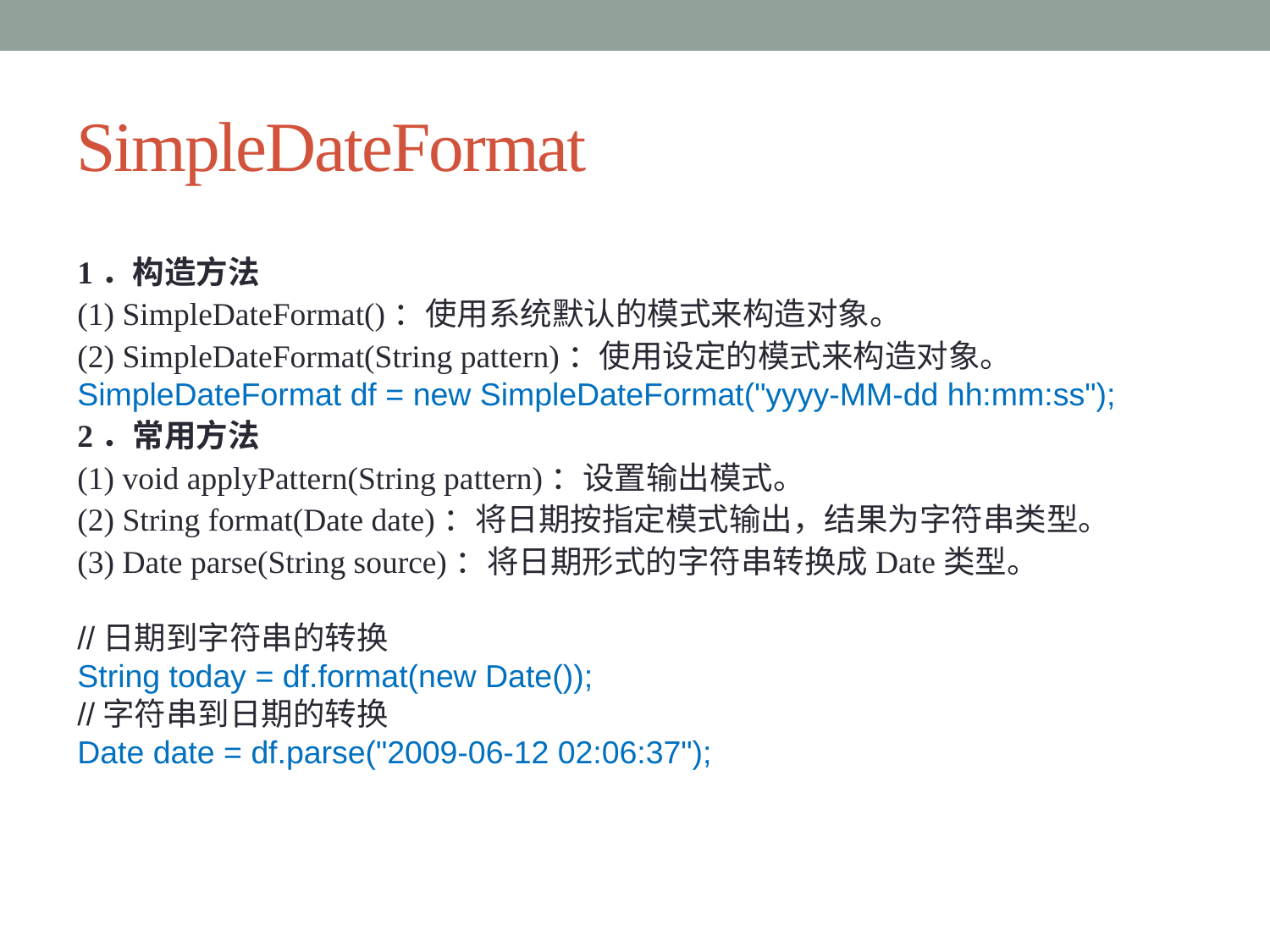

SimpleDateFormat
1．构造方法
(1) SimpleDateFormat()：使用系统默认的模式来构造对象。
(2) SimpleDateFormat(String pattern)：使用设定的模式来构造对象。
SimpleDateFormat df = new SimpleDateFormat("yyyy-MM-dd hh:mm:ss");
2．常用方法
(1) void applyPattern(String pattern)：设置输出模式。
(2) String format(Date date)：将日期按指定模式输出，结果为字符串类型。
(3) Date parse(String source)：将日期形式的字符串转换成Date类型。

//日期到字符串的转换
String today = df.format(new Date());
//字符串到日期的转换
Date date = df.parse("2009-06-12 02:06:37");